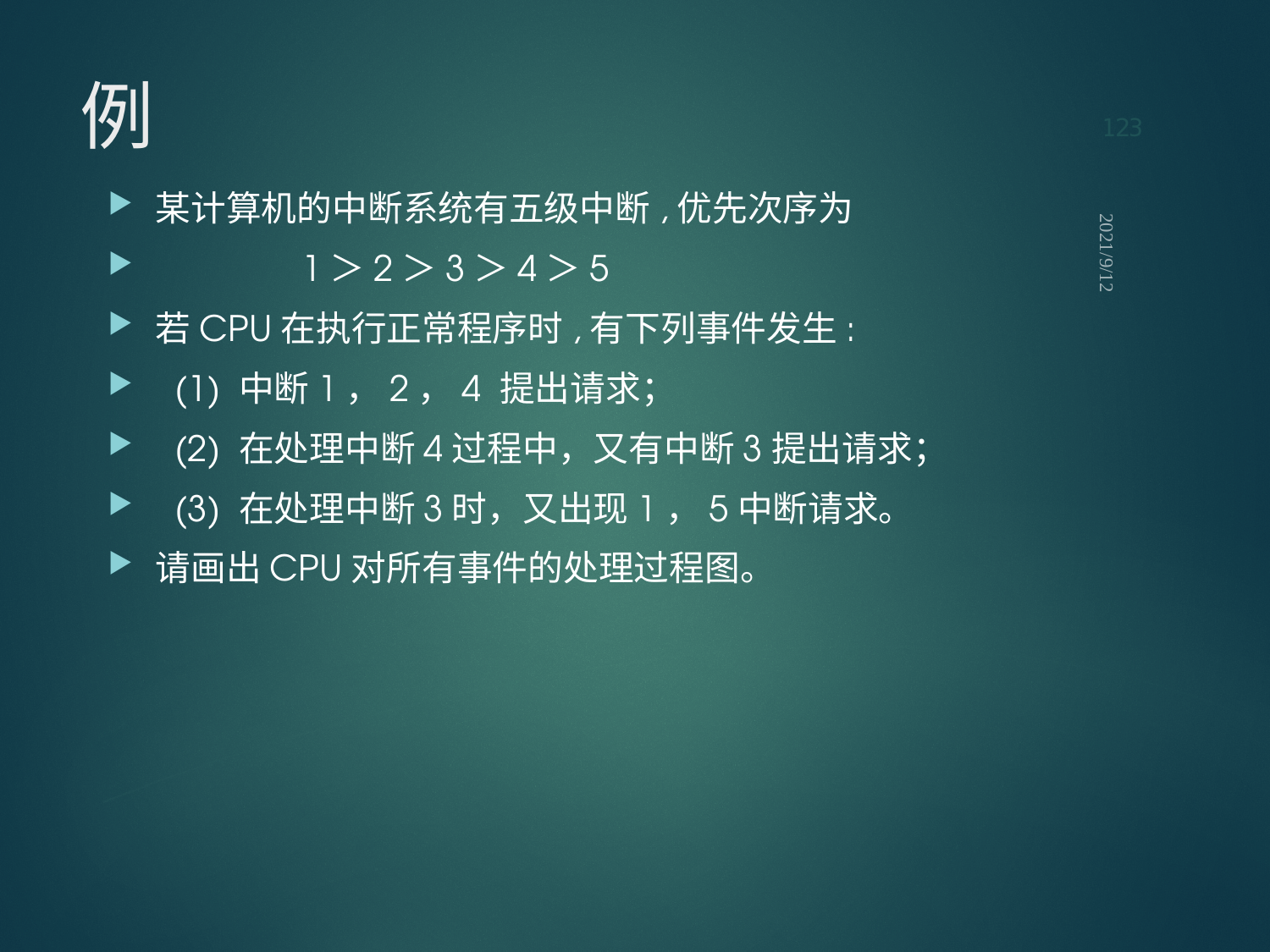

123
# 例
某计算机的中断系统有五级中断,优先次序为
               1＞2＞3＞4＞5
若CPU在执行正常程序时,有下列事件发生:
  (1) 中断1，2，4 提出请求；
  (2) 在处理中断4过程中，又有中断3提出请求；
  (3) 在处理中断3时，又出现1，5中断请求。
请画出CPU对所有事件的处理过程图。
2021/9/12